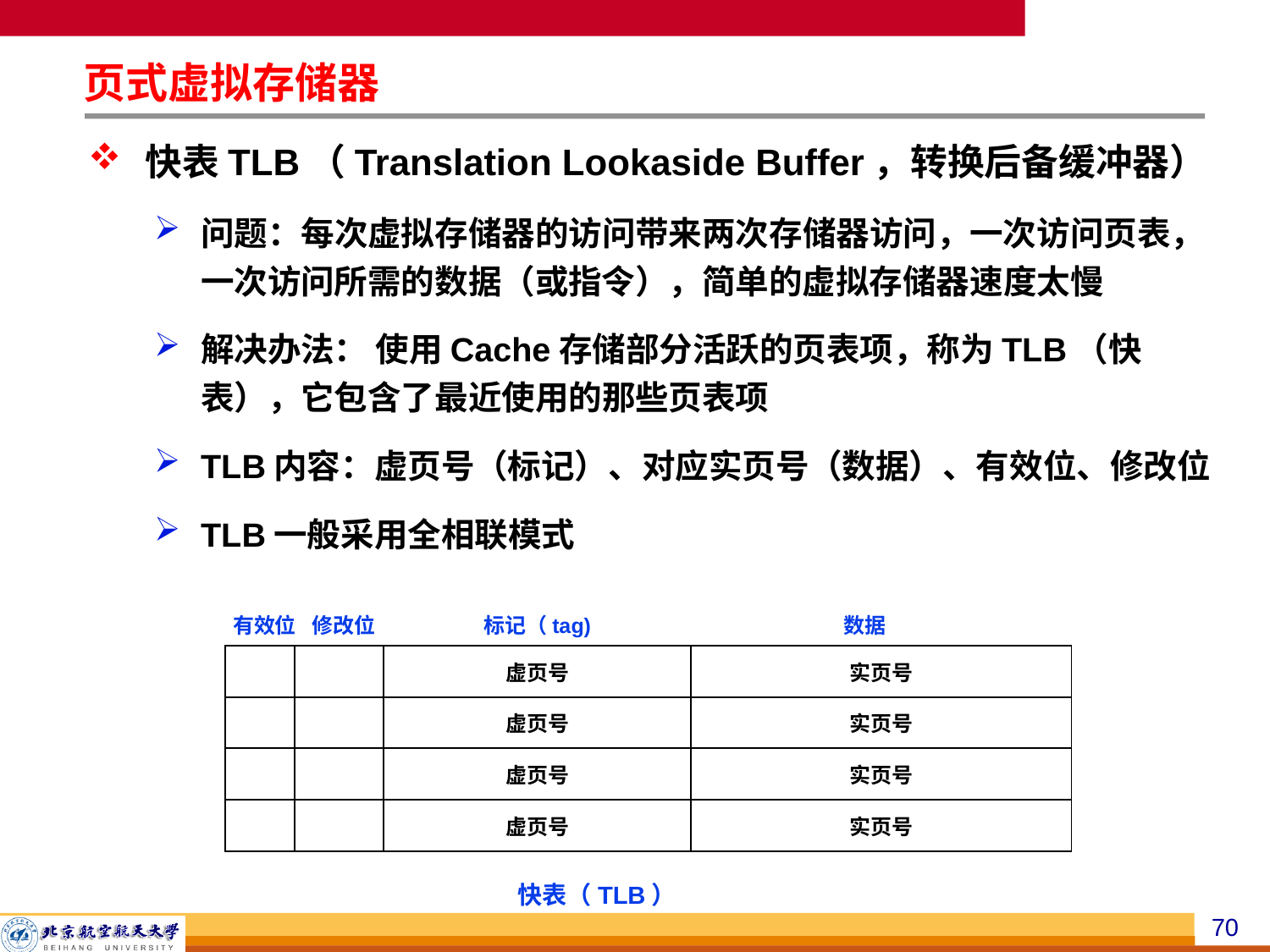

# 页式虚拟存储器
 快表TLB（Translation Lookaside Buffer，转换后备缓冲器）
问题：每次虚拟存储器的访问带来两次存储器访问，一次访问页表，一次访问所需的数据（或指令），简单的虚拟存储器速度太慢
解决办法： 使用Cache存储部分活跃的页表项，称为TLB（快表），它包含了最近使用的那些页表项
TLB内容：虚页号（标记）、对应实页号（数据）、有效位、修改位
TLB一般采用全相联模式
有效位
修改位
标记（tag)
数据
|  |  | 虚页号 | 实页号 |
| --- | --- | --- | --- |
|  |  | 虚页号 | 实页号 |
|  |  | 虚页号 | 实页号 |
|  |  | 虚页号 | 实页号 |
快表（TLB）